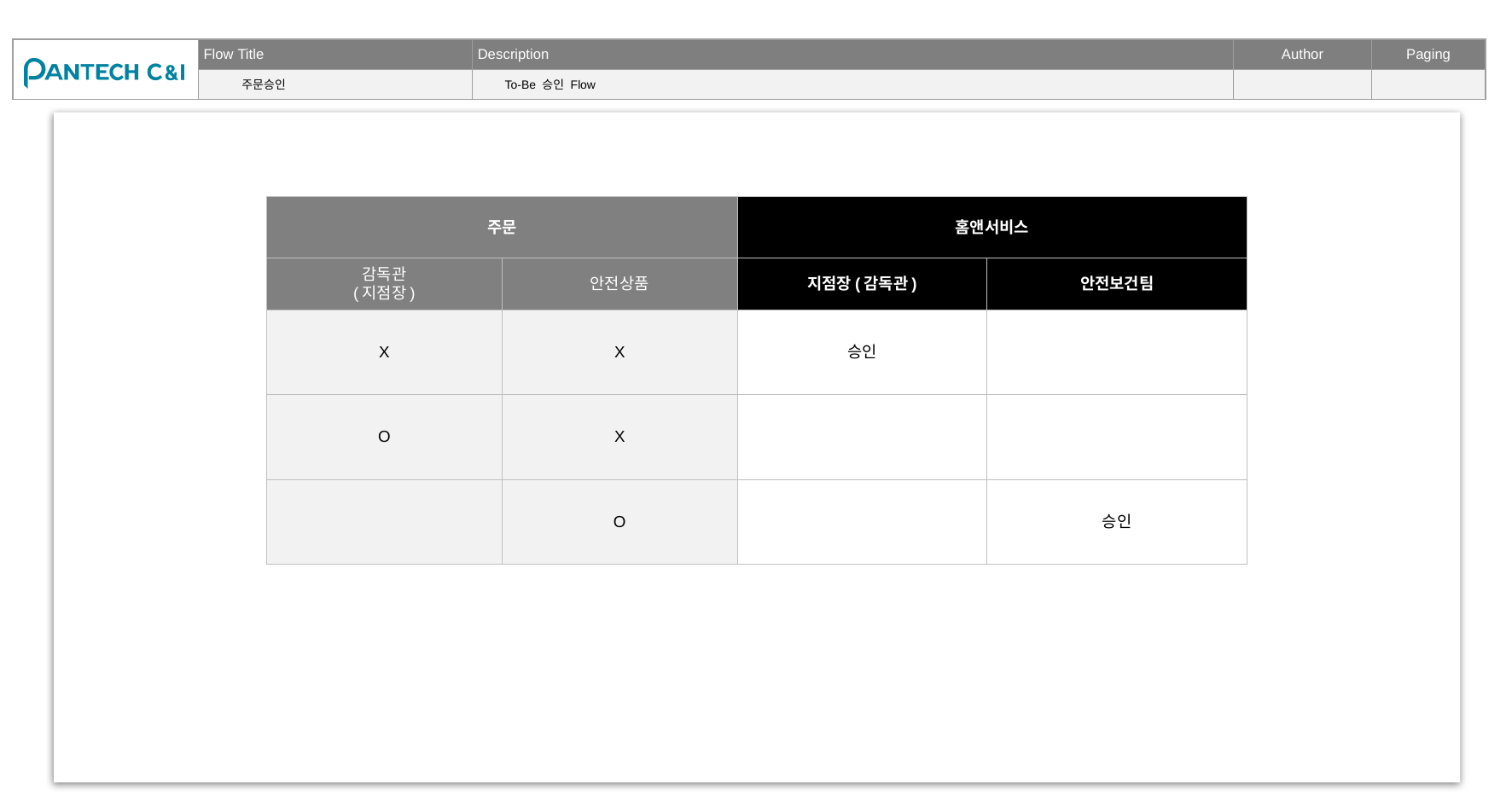

주문승인
To-Be 승인 Flow

| 주문 |  | 홈앤서비스 |  |
| --- | --- | --- | --- |
| 감독관 (지점장) | 안전상품 | 지점장(감독관) | 안전보건팀 |
| X | X | 승인 |  |
| O | X |  |  |
|  | O |  | 승인 |